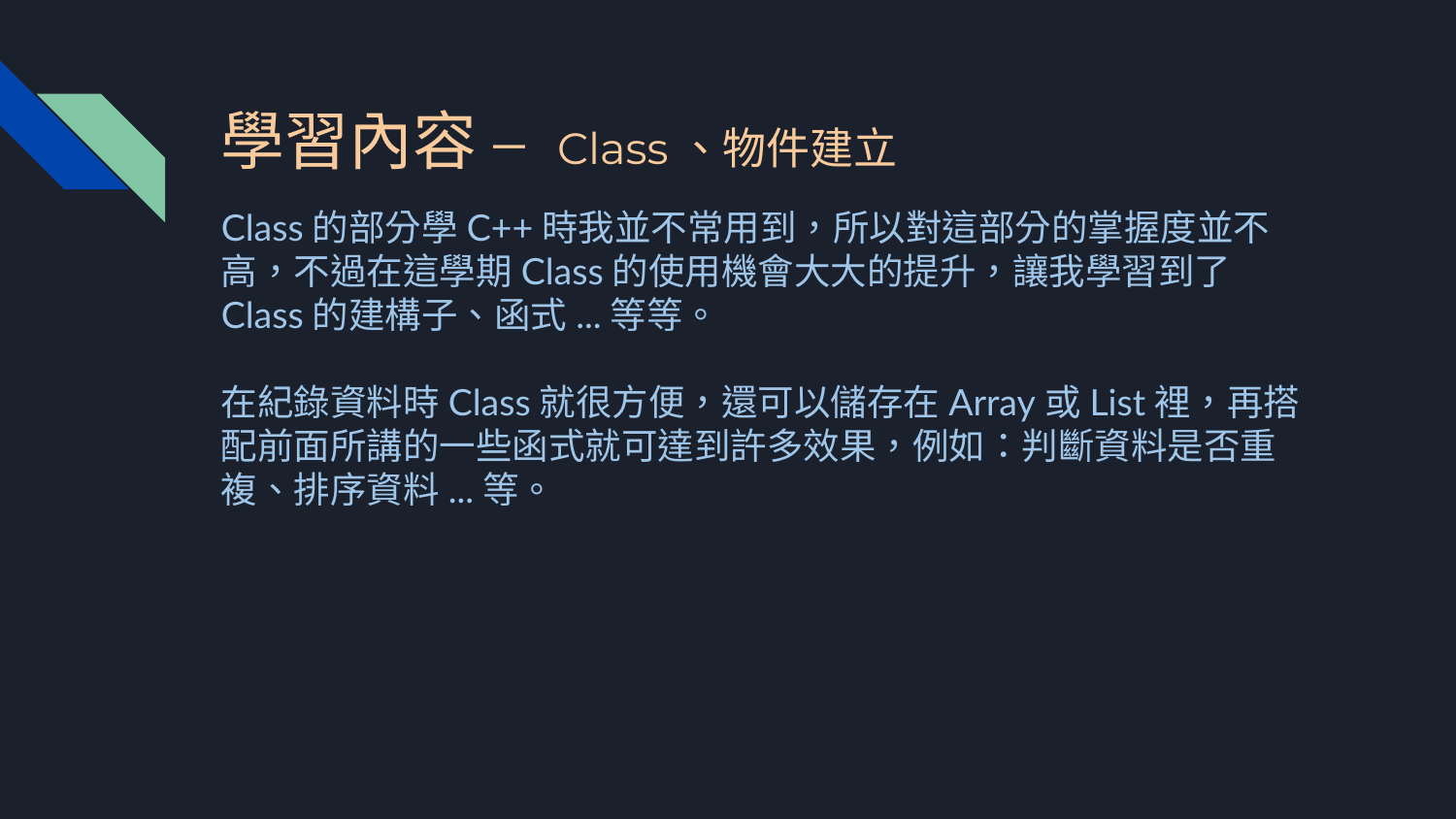

# 學習內容 – Class、物件建立
Class的部分學C++時我並不常用到，所以對這部分的掌握度並不高，不過在這學期Class的使用機會大大的提升，讓我學習到了Class的建構子、函式...等等。
在紀錄資料時Class就很方便，還可以儲存在Array或List裡，再搭配前面所講的一些函式就可達到許多效果，例如：判斷資料是否重複、排序資料...等。